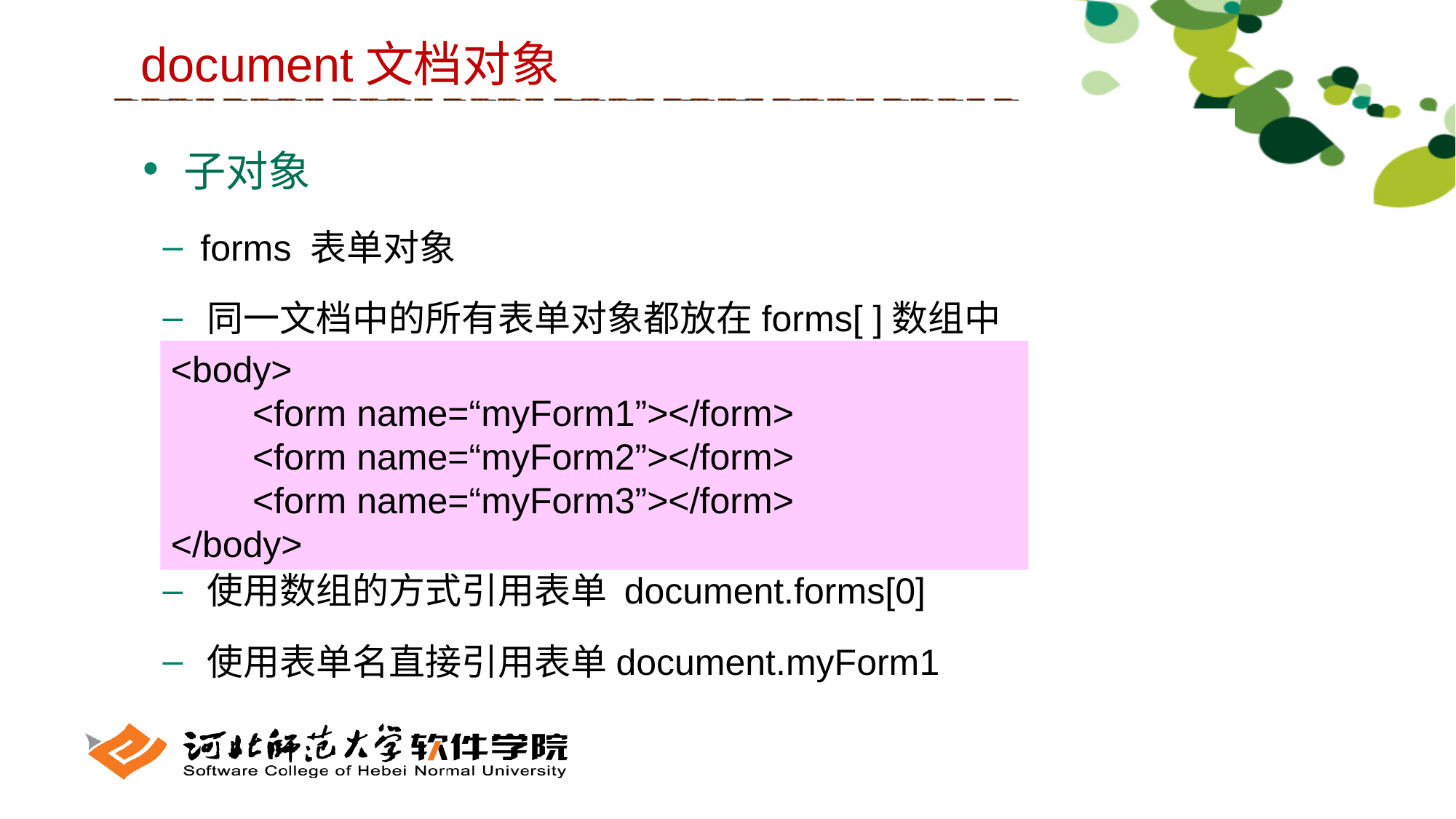

document文档对象
 子对象
 forms 表单对象
 同一文档中的所有表单对象都放在forms[ ]数组中

 使用数组的方式引用表单 document.forms[0]
 使用表单名直接引用表单document.myForm1
<body>
        <form name=“myForm1”></form>
        <form name=“myForm2”></form>
        <form name=“myForm3”></form>
</body>